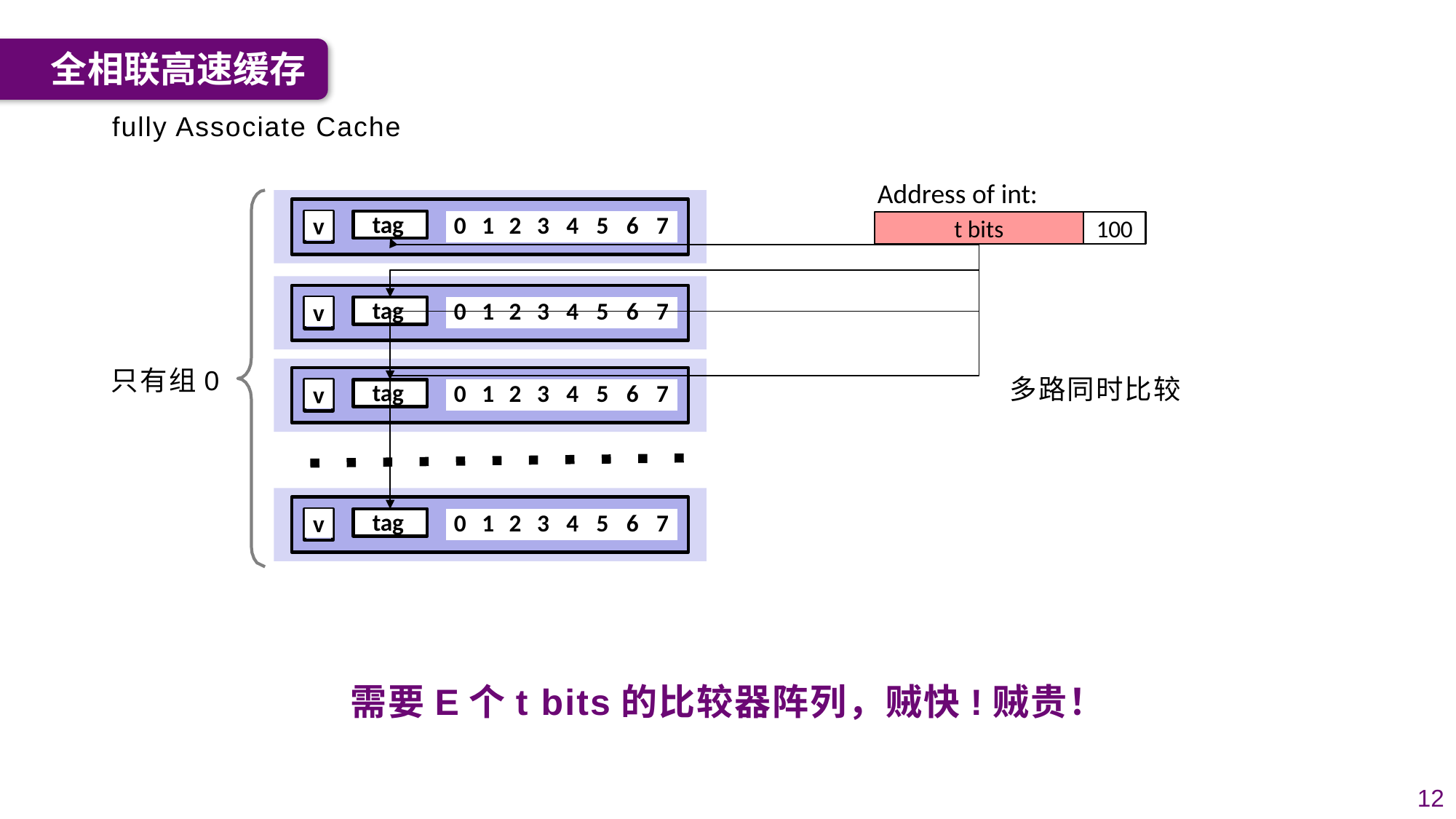

全相联高速缓存

fully Associate Cache
Address of int:

v
tag
| 0 | 1 | 2 | 3 | 4 | 5 | 6 | 7 |
| --- | --- | --- | --- | --- | --- | --- | --- |
t bits
100

v
tag
| 0 | 1 | 2 | 3 | 4 | 5 | 6 | 7 |
| --- | --- | --- | --- | --- | --- | --- | --- |
只有组0

多路同时比较

v
tag
| 0 | 1 | 2 | 3 | 4 | 5 | 6 | 7 |
| --- | --- | --- | --- | --- | --- | --- | --- |

v
tag
| 0 | 1 | 2 | 3 | 4 | 5 | 6 | 7 |
| --- | --- | --- | --- | --- | --- | --- | --- |
需要E个t bits的比较器阵列，贼快!贼贵！

12